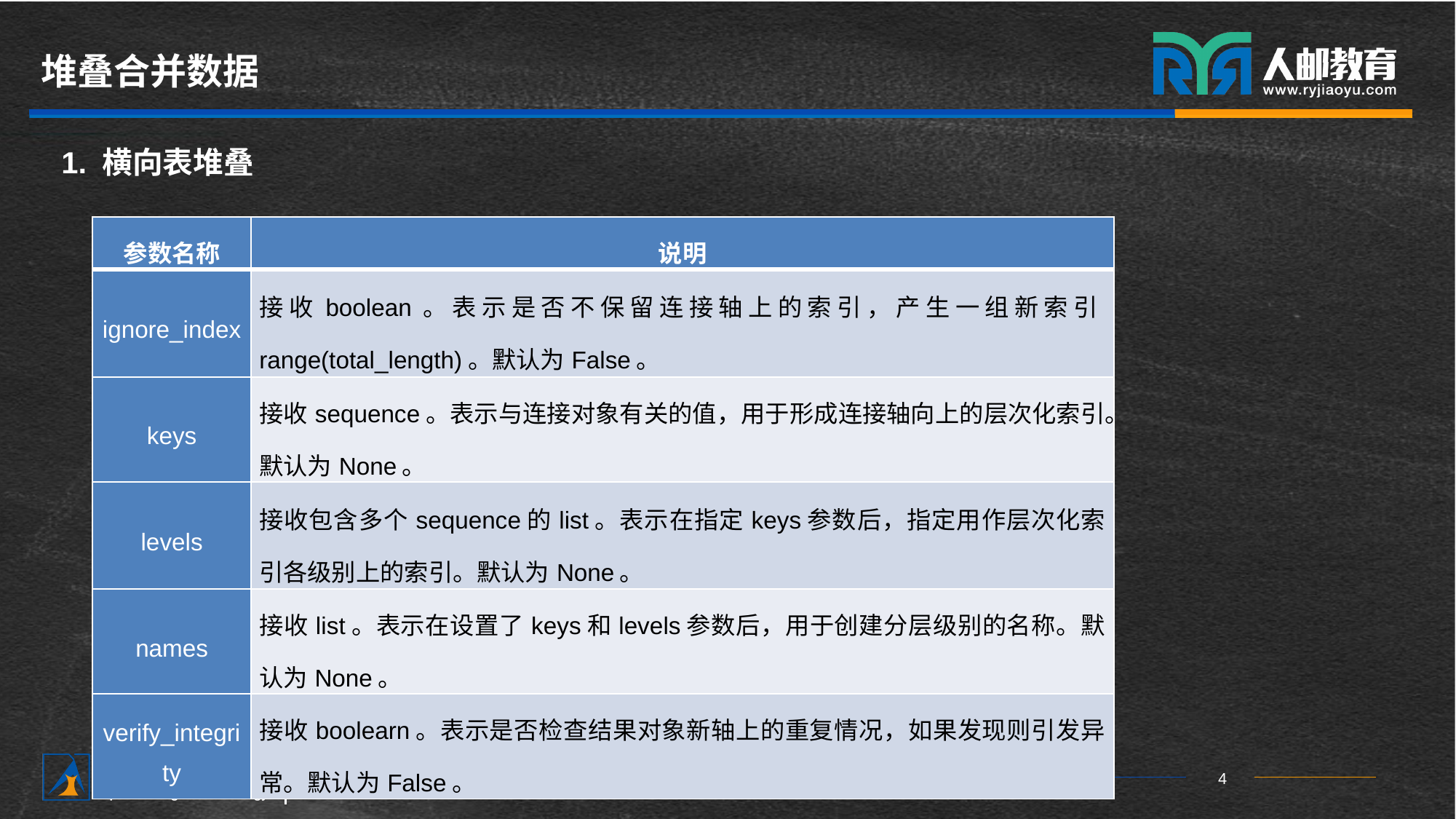

# 堆叠合并数据
1. 横向表堆叠
| 参数名称 | 说明 |
| --- | --- |
| ignore\_index | 接收boolean。表示是否不保留连接轴上的索引，产生一组新索引range(total\_length)。默认为False。 |
| keys | 接收sequence。表示与连接对象有关的值，用于形成连接轴向上的层次化索引。默认为None。 |
| levels | 接收包含多个sequence的list。表示在指定keys参数后，指定用作层次化索引各级别上的索引。默认为None。 |
| names | 接收list。表示在设置了keys和levels参数后，用于创建分层级别的名称。默认为None。 |
| verify\_integrity | 接收boolearn。表示是否检查结果对象新轴上的重复情况，如果发现则引发异常。默认为False。 |